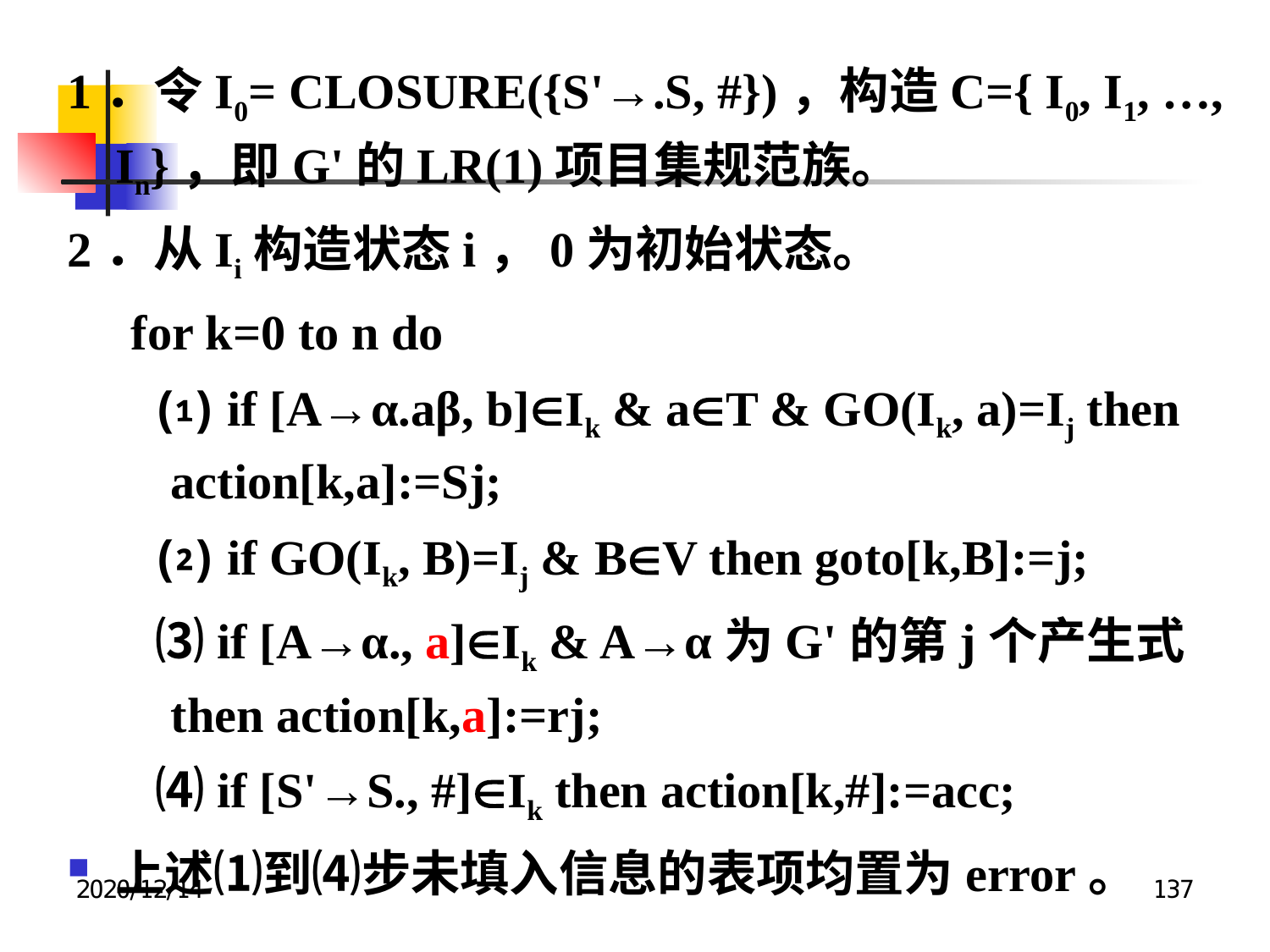

1．令I0= CLOSURE({S'→.S, #})，构造C={ I0, I1, …, In}，即G'的LR(1)项目集规范族。
2．从Ii构造状态i，0为初始状态。
for k=0 to n do
  ⑴ if [A→α.aβ, b]∈Ik & a∈T & GO(Ik, a)=Ij then action[k,a]:=Sj;
  ⑵ if GO(Ik, B)=Ij & B∈V then goto[k,B]:=j;
  ⑶ if [A→α., a]∈Ik & A→α为G'的第j个产生式then action[k,a]:=rj;
  ⑷ if [S'→S., #]∈Ik then action[k,#]:=acc;
上述⑴到⑷步未填入信息的表项均置为error。
2020/12/14
137